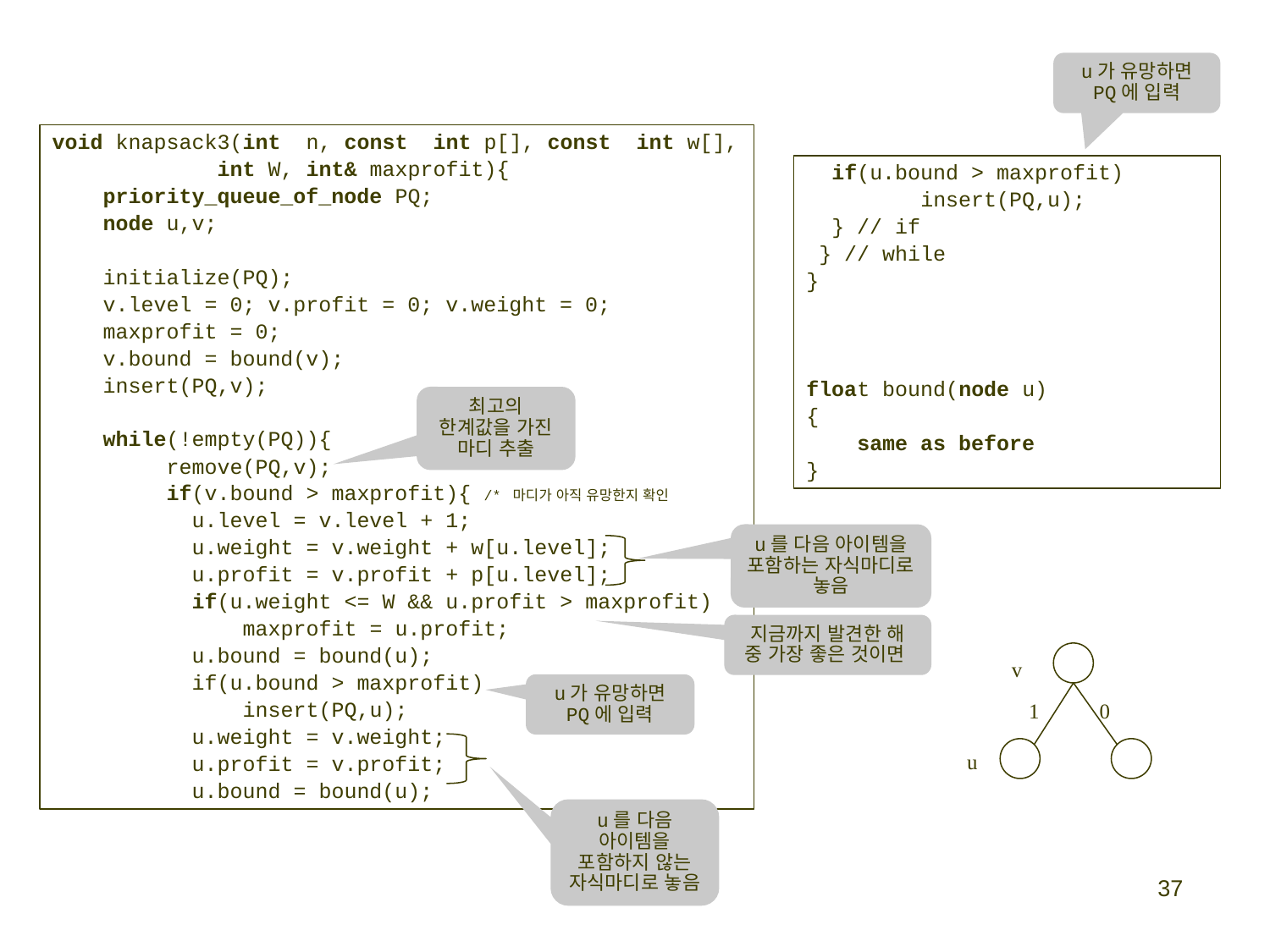

u가 유망하면 PQ에 입력
void knapsack3(int  n, const  int p[], const  int w[],
             int W, int& maxprofit){
    priority_queue_of_node PQ;
    node u,v;

    initialize(PQ);
    v.level = 0; v.profit = 0; v.weight = 0;
    maxprofit = 0;
    v.bound = bound(v);
    insert(PQ,v);

    while(!empty(PQ)){
         remove(PQ,v);
         if(v.bound > maxprofit){ /* 마디가 아직 유망한지 확인
           u.level = v.level + 1;
           u.weight = v.weight + w[u.level];
           u.profit = v.profit + p[u.level];
           if(u.weight <= W && u.profit > maxprofit)
               maxprofit = u.profit;
           u.bound = bound(u);
           if(u.bound > maxprofit)
               insert(PQ,u);
           u.weight = v.weight;
           u.profit = v.profit;
           u.bound = bound(u);
  if(u.bound > maxprofit)
         insert(PQ,u);
  } // if
 } // while
}

float bound(node u)
{
    same as before
}
최고의 한계값을 가진 마디 추출
u를 다음 아이템을 포함하는 자식마디로 놓음

지금까지 발견한 해 중 가장 좋은 것이면
v

1
0
u가 유망하면 PQ에 입력
u

u를 다음 아이템을 포함하지 않는 자식마디로 놓음
37